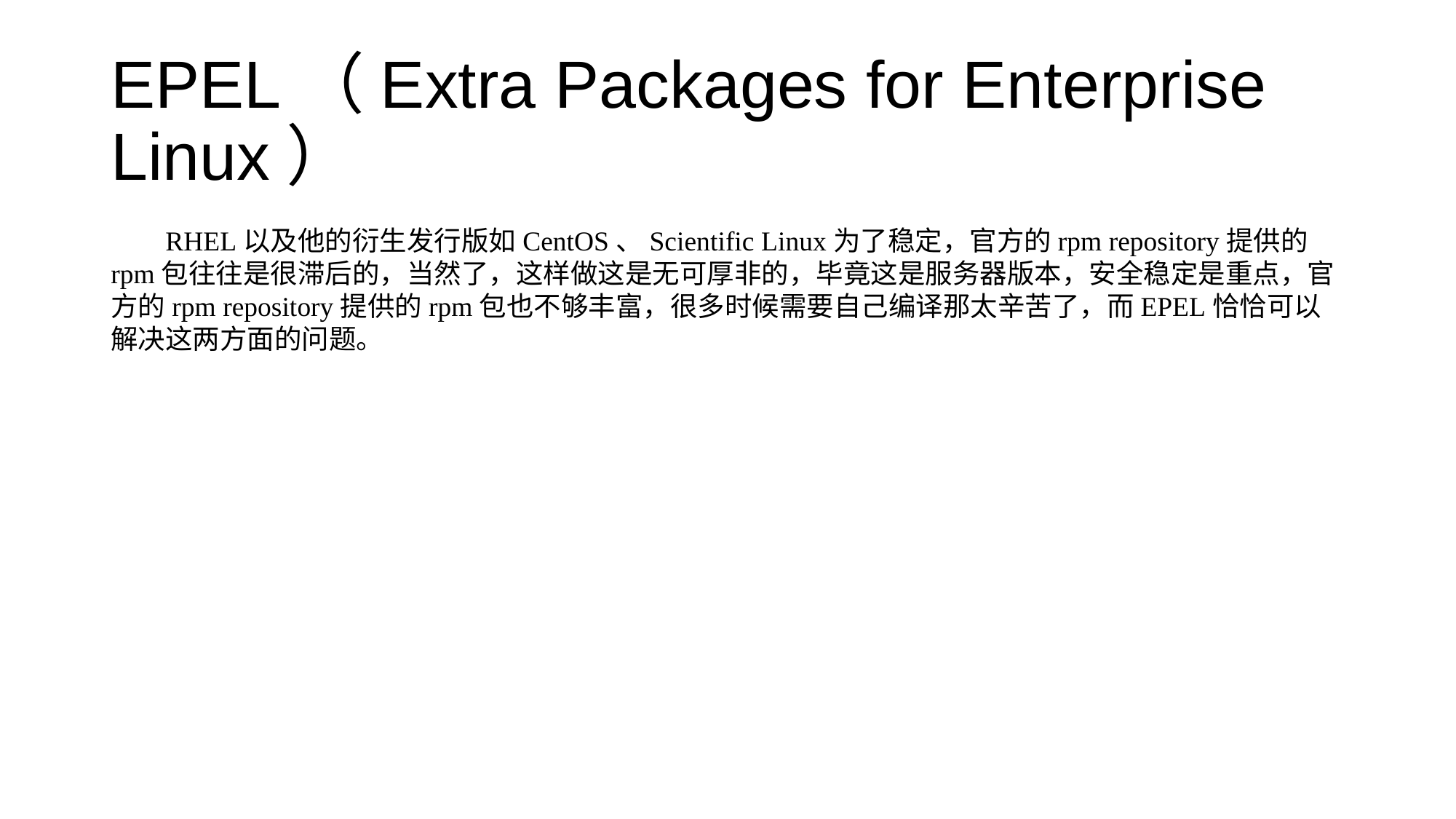

# EPEL（Extra Packages for Enterprise Linux）
RHEL以及他的衍生发行版如CentOS、Scientific Linux为了稳定，官方的rpm repository提供的rpm包往往是很滞后的，当然了，这样做这是无可厚非的，毕竟这是服务器版本，安全稳定是重点，官方的rpm repository提供的rpm包也不够丰富，很多时候需要自己编译那太辛苦了，而EPEL恰恰可以解决这两方面的问题。